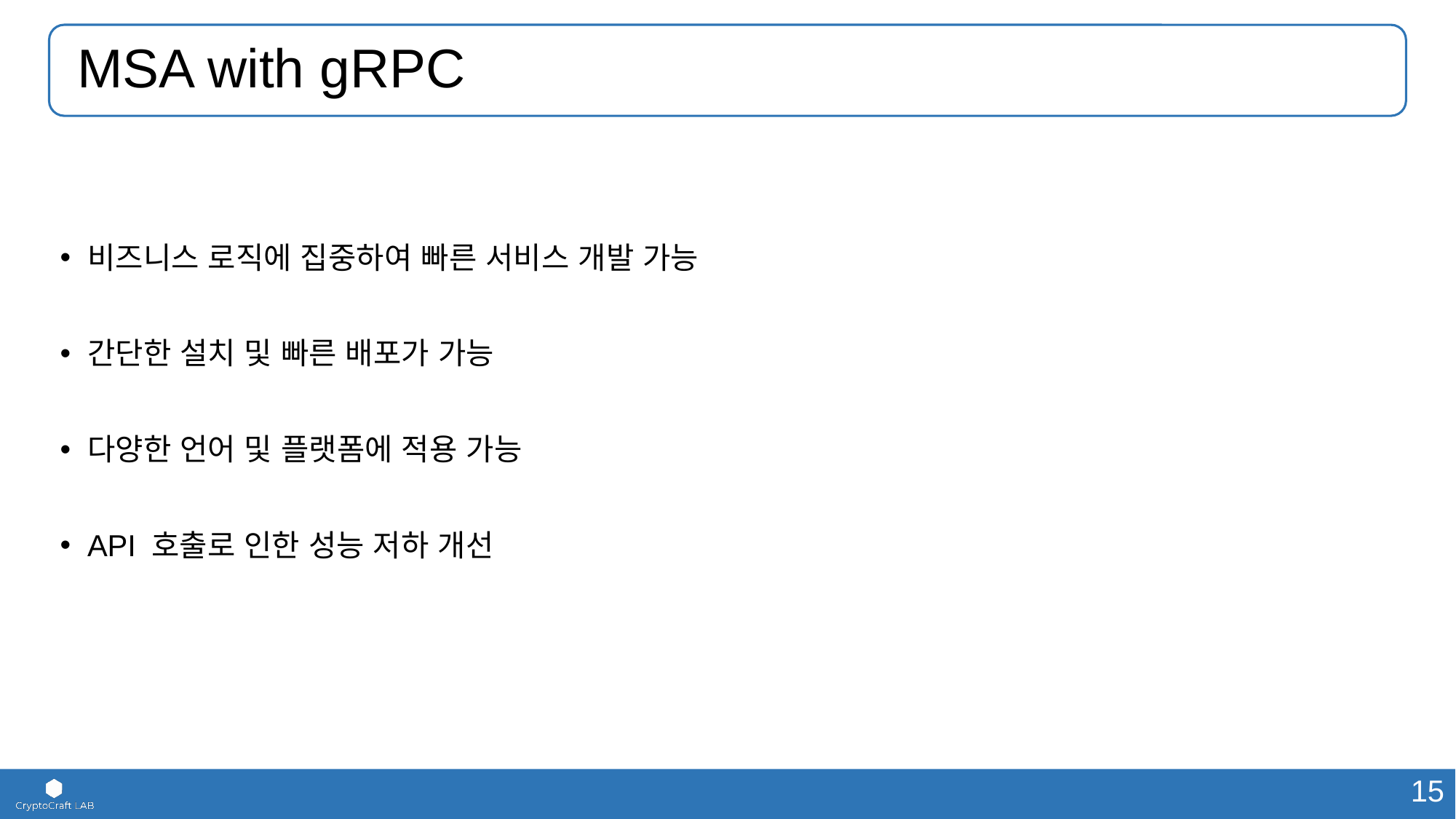

# MSA with gRPC

비즈니스 로직에 집중하여 빠른 서비스 개발 가능

간단한 설치 및 빠른 배포가 가능

다양한 언어 및 플랫폼에 적용 가능

API 호출로 인한 성능 저하 개선